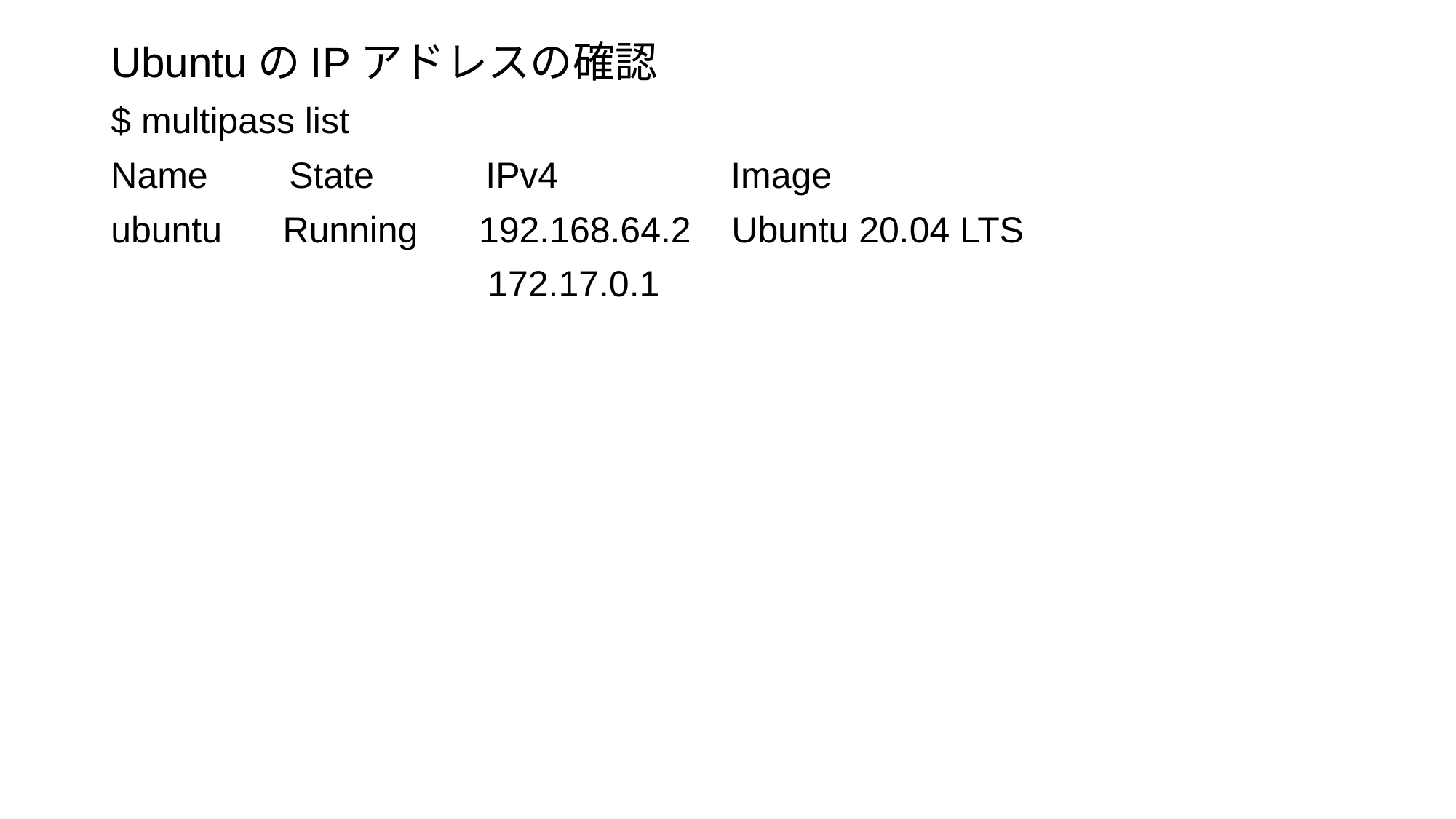

UbuntuのIPアドレスの確認
$ multipass list
Name        State           IPv4                 Image
ubuntu      Running      192.168.64.2    Ubuntu 20.04 LTS
                                     172.17.0.1